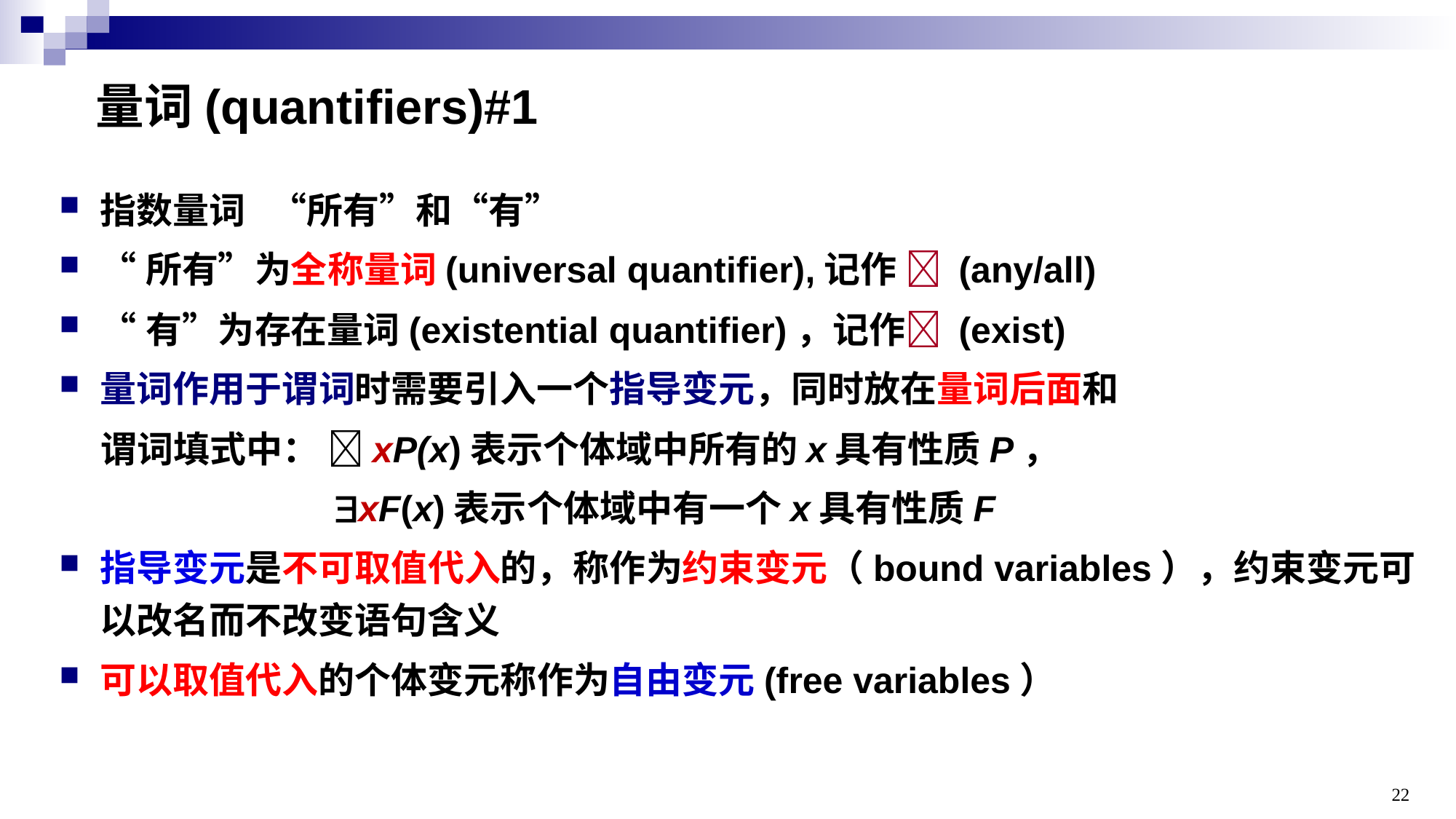

# 量词(quantifiers)#1
指数量词   “所有”和“有”
“所有”为全称量词(universal quantifier),记作 ∀ (any/all)
“有”为存在量词(existential quantifier)，记作∃ (exist)
量词作用于谓词时需要引入一个指导变元，同时放在量词后面和
    谓词填式中： ∀xP(x)表示个体域中所有的x具有性质P，
                           ∃xF(x)表示个体域中有一个x具有性质F
指导变元是不可取值代入的，称作为约束变元（bound variables），约束变元可以改名而不改变语句含义
可以取值代入的个体变元称作为自由变元(free variables）

22